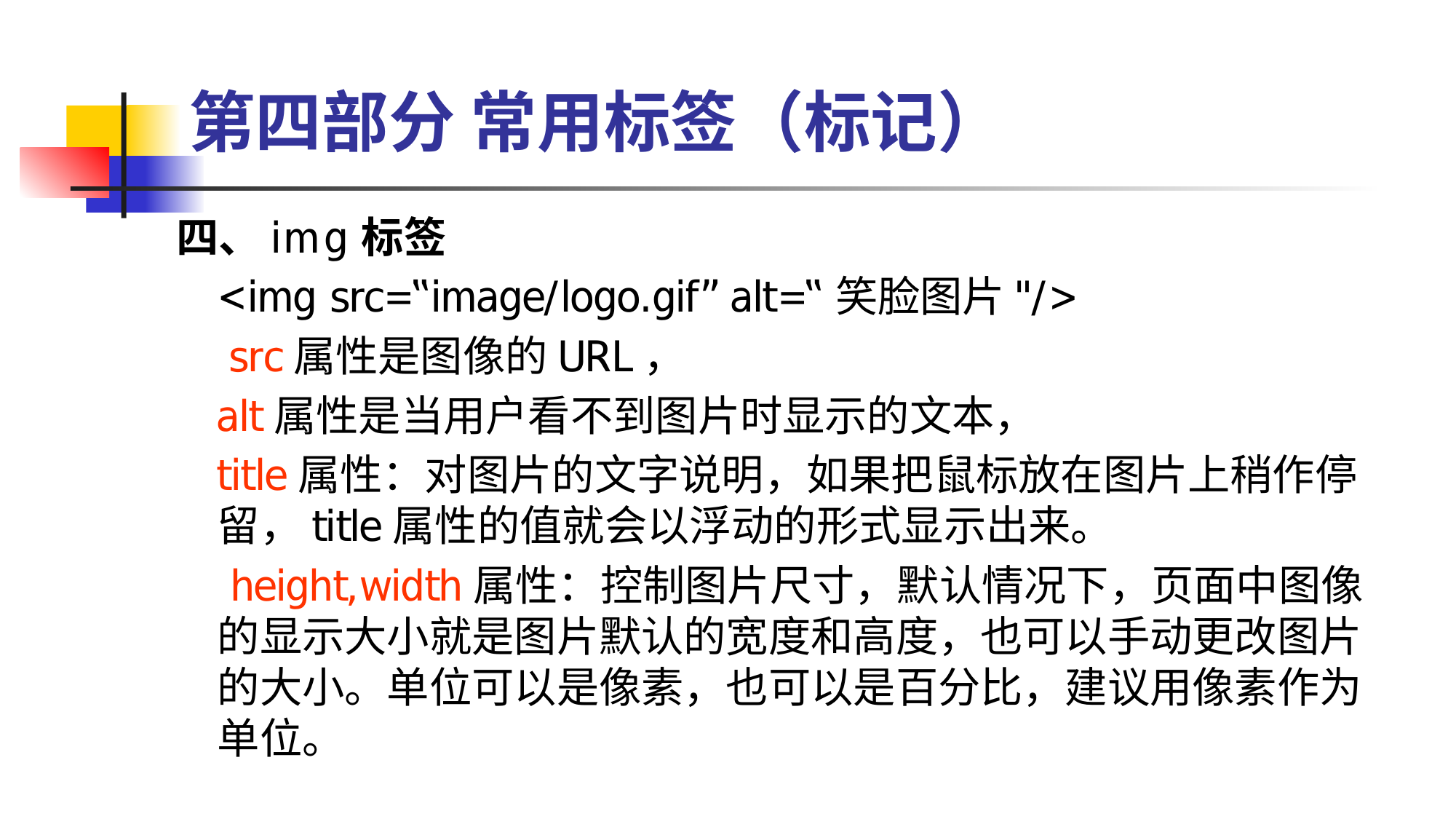

# 第四部分 常用标签（标记）
四、img标签
  	<img src=“image/logo.gif” alt=“笑脸图片"/>
    src属性是图像的URL，
	alt属性是当用户看不到图片时显示的文本，
	title属性：对图片的文字说明，如果把鼠标放在图片上稍作停留，title属性的值就会以浮动的形式显示出来。
	 height,width属性：控制图片尺寸，默认情况下，页面中图像的显示大小就是图片默认的宽度和高度，也可以手动更改图片的大小。单位可以是像素，也可以是百分比，建议用像素作为单位。